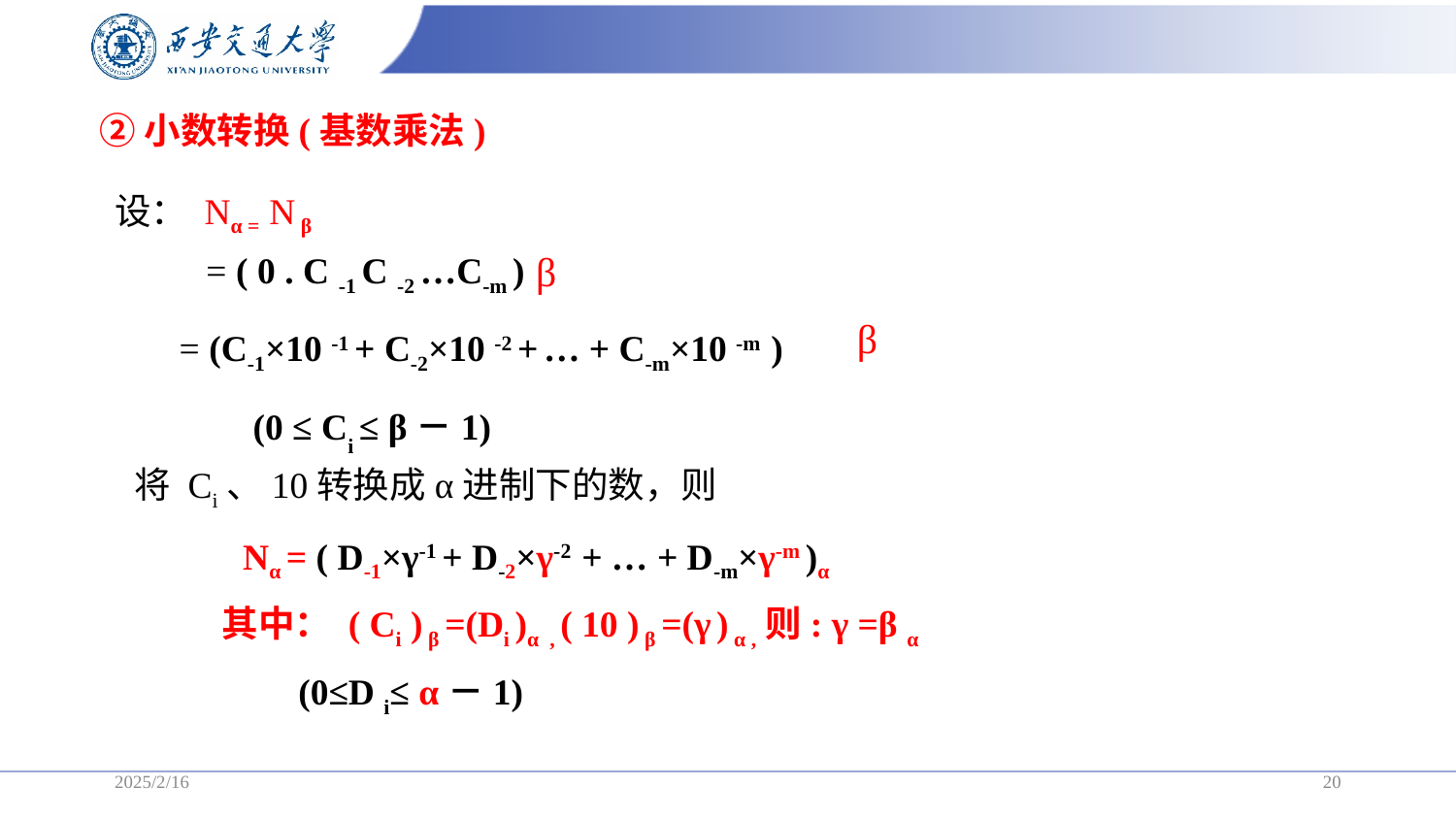

②小数转换(基数乘法)
设： Nα = N β
    = ( 0 . C -1 C -2 …C-m )
       = (C-1×10 -1 + C-2×10 -2 + … + C-m×10 -m  )
               (0 ≤ Ci ≤ β－1)
β
β
将 Ci、10转换成α进制下的数，则
     Nα = ( D-1×γ-1 + D-2×γ-2  + … + D-m×γ-m )α
  其中： ( Ci ) β =(Di )α  , ( 10 ) β =(γ ) α ,则: γ =β α
           (0≤D i≤ α－1)
2025/2/16
20